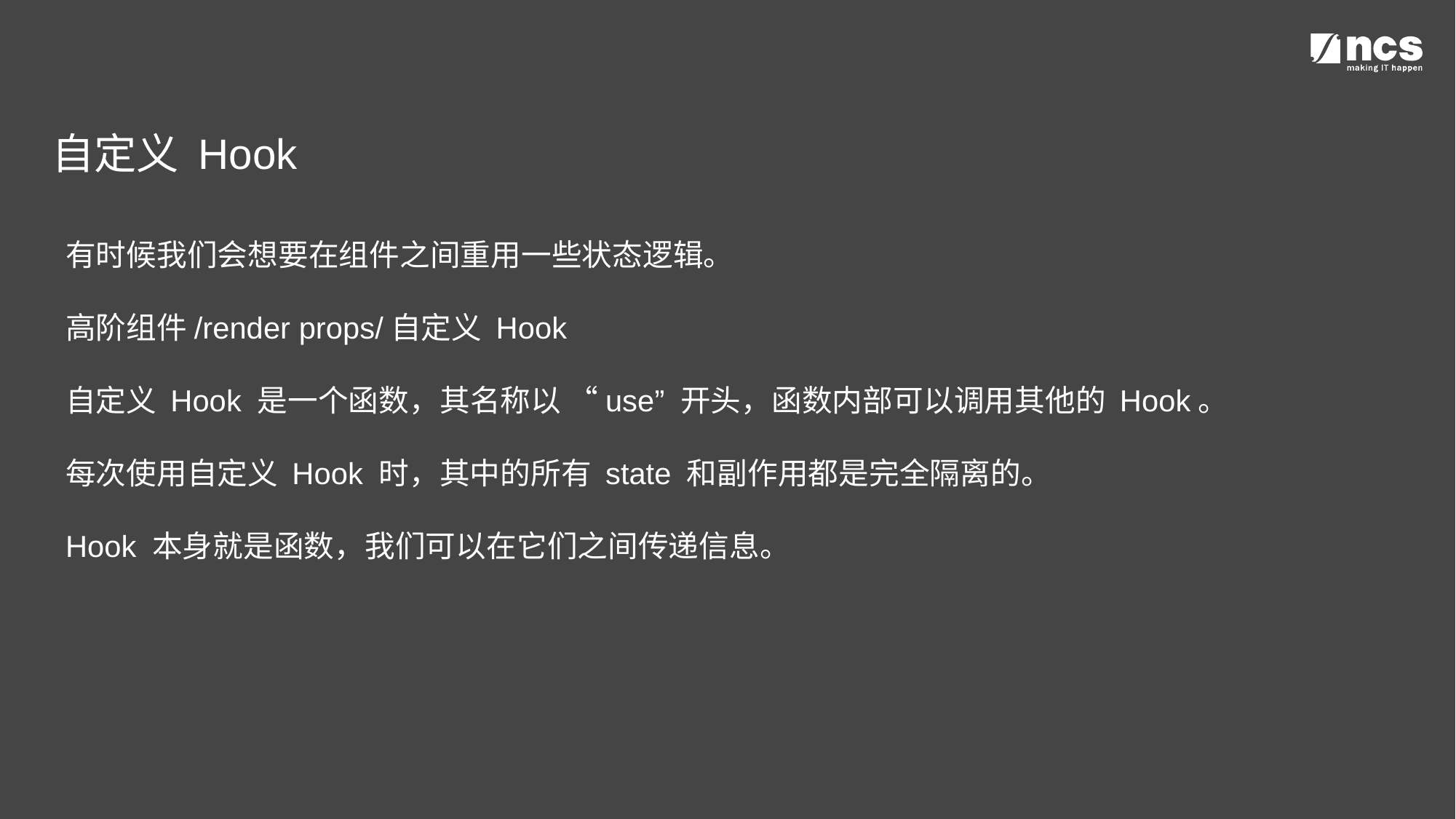

自定义 Hook
有时候我们会想要在组件之间重用一些状态逻辑。

高阶组件/render props/自定义 Hook

自定义 Hook 是一个函数，其名称以 “use” 开头，函数内部可以调用其他的 Hook。

每次使用自定义 Hook 时，其中的所有 state 和副作用都是完全隔离的。

Hook 本身就是函数，我们可以在它们之间传递信息。